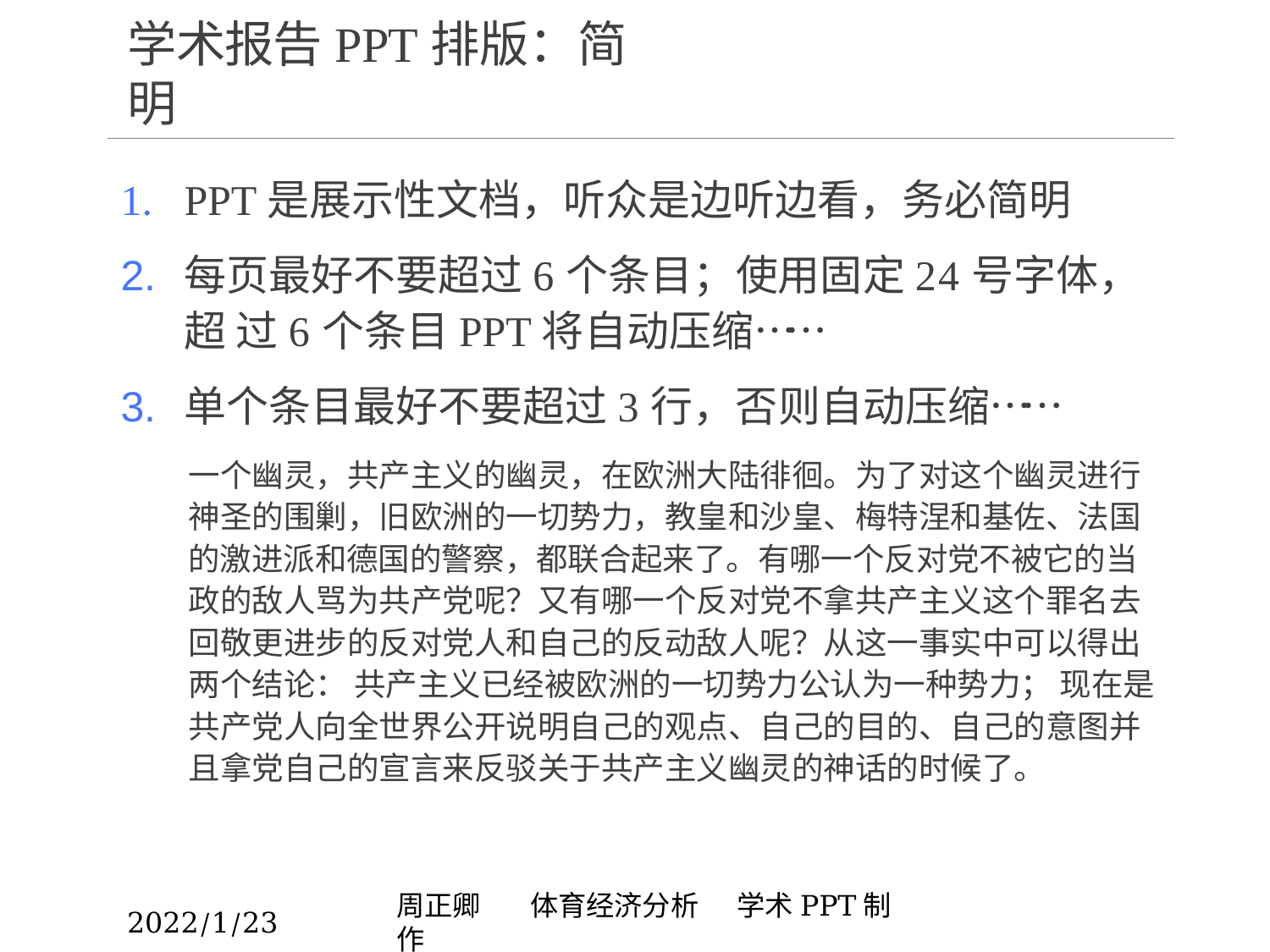

# 学术报告PPT排版：简明
PPT是展示性文档，听众是边听边看，务必简明
每页最好不要超过6个条目；使用固定24号字体，超 过6个条目PPT将自动压缩……
单个条目最好不要超过3行，否则自动压缩……
一个幽灵，共产主义的幽灵，在欧洲大陆徘徊。为了对这个幽灵进行 神圣的围剿，旧欧洲的一切势力，教皇和沙皇、梅特涅和基佐、法国 的激进派和德国的警察，都联合起来了。有哪一个反对党不被它的当 政的敌人骂为共产党呢？又有哪一个反对党不拿共产主义这个罪名去 回敬更进步的反对党人和自己的反动敌人呢？从这一事实中可以得出 两个结论： 共产主义已经被欧洲的一切势力公认为一种势力； 现在是 共产党人向全世界公开说明自己的观点、自己的目的、自己的意图并 且拿党自己的宣言来反驳关于共产主义幽灵的神话的时候了。
2022/1/23
周正卿	 体育经济分析      学术PPT制作
7